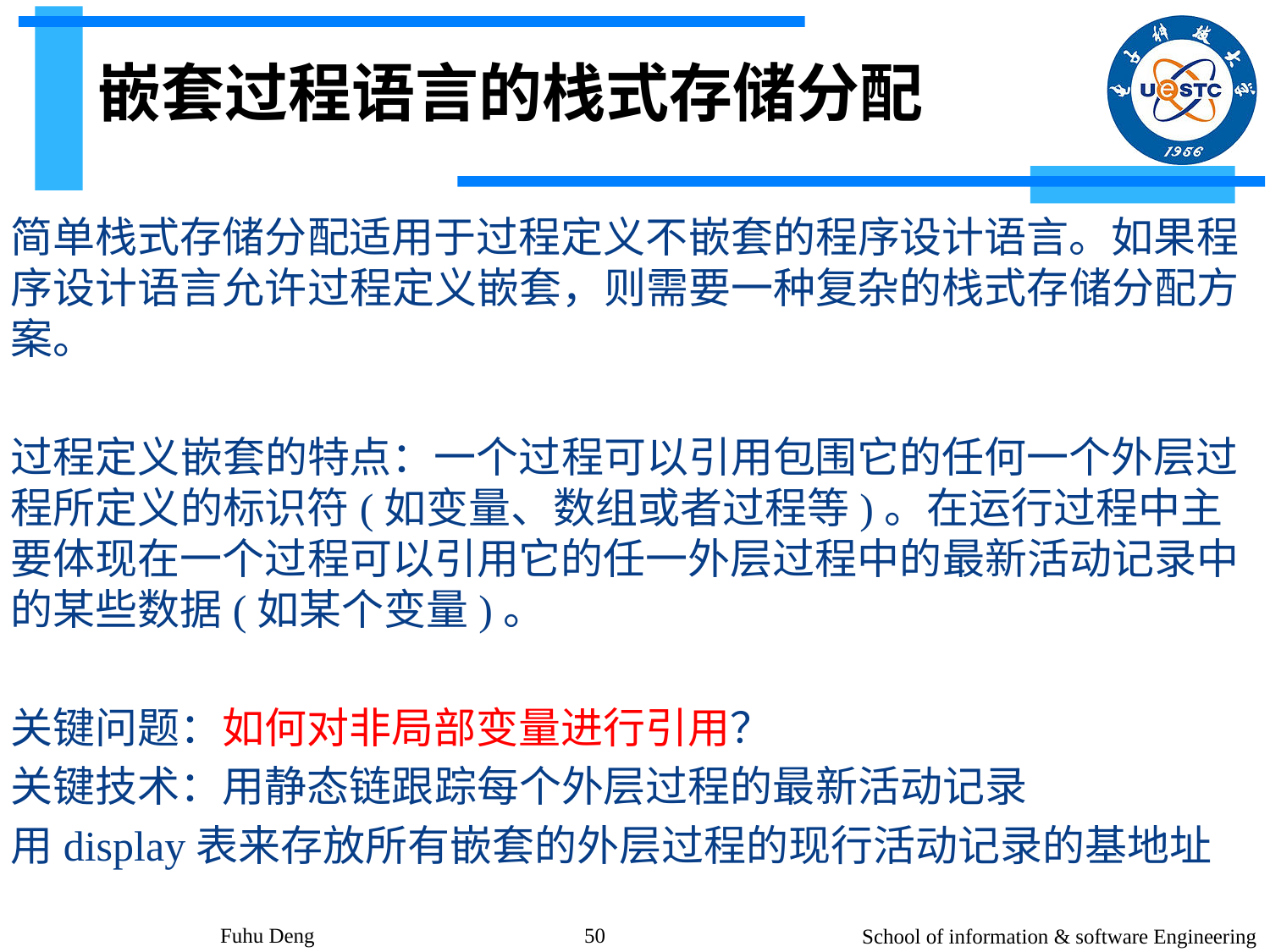

# 嵌套过程语言的栈式存储分配
简单栈式存储分配适用于过程定义不嵌套的程序设计语言。如果程序设计语言允许过程定义嵌套，则需要一种复杂的栈式存储分配方案。

过程定义嵌套的特点：一个过程可以引用包围它的任何一个外层过程所定义的标识符(如变量、数组或者过程等)。在运行过程中主要体现在一个过程可以引用它的任一外层过程中的最新活动记录中的某些数据(如某个变量)。

关键问题：如何对非局部变量进行引用？
关键技术：用静态链跟踪每个外层过程的最新活动记录
用display表来存放所有嵌套的外层过程的现行活动记录的基地址
Fuhu Deng
50
School of information & software Engineering